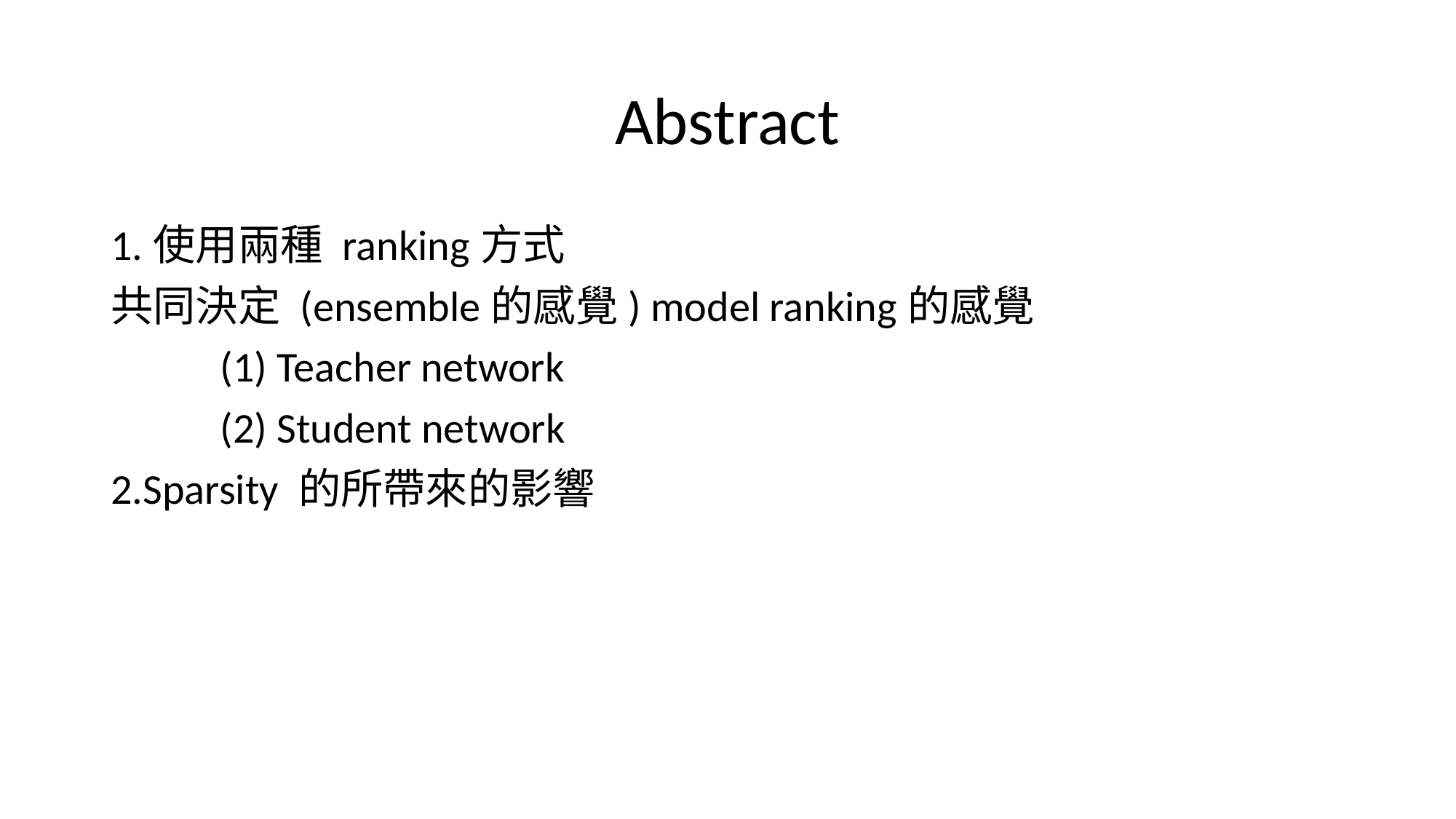

# Abstract
1.使用兩種 ranking方式
共同決定 (ensemble的感覺) model ranking的感覺
	(1) Teacher network
	(2) Student network
2.Sparsity 的所帶來的影響